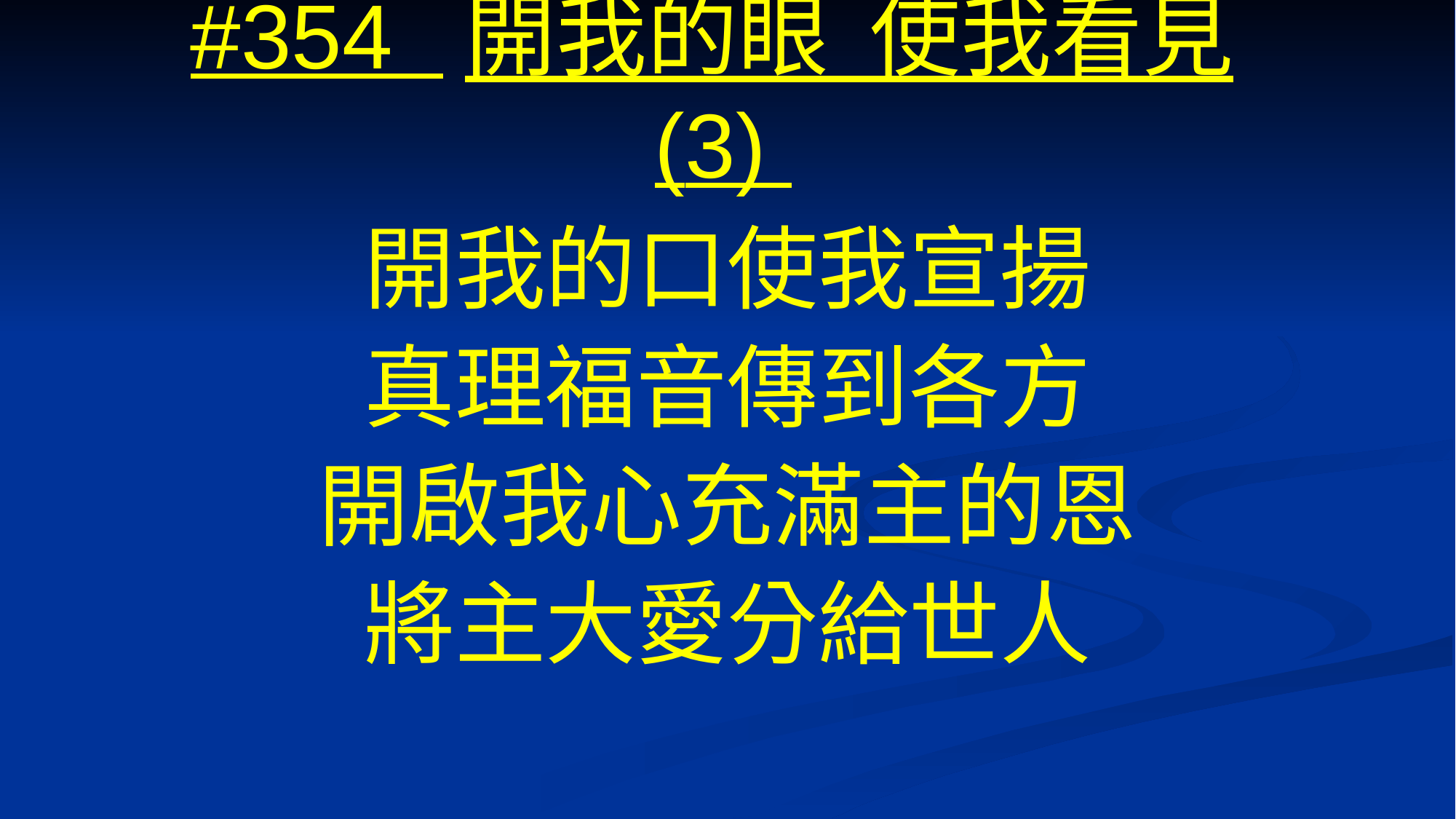

# #354  開我的眼  使我看見(3)
開我的口使我宣揚
真理福音傳到各方
開啟我心充滿主的恩
將主大愛分給世人